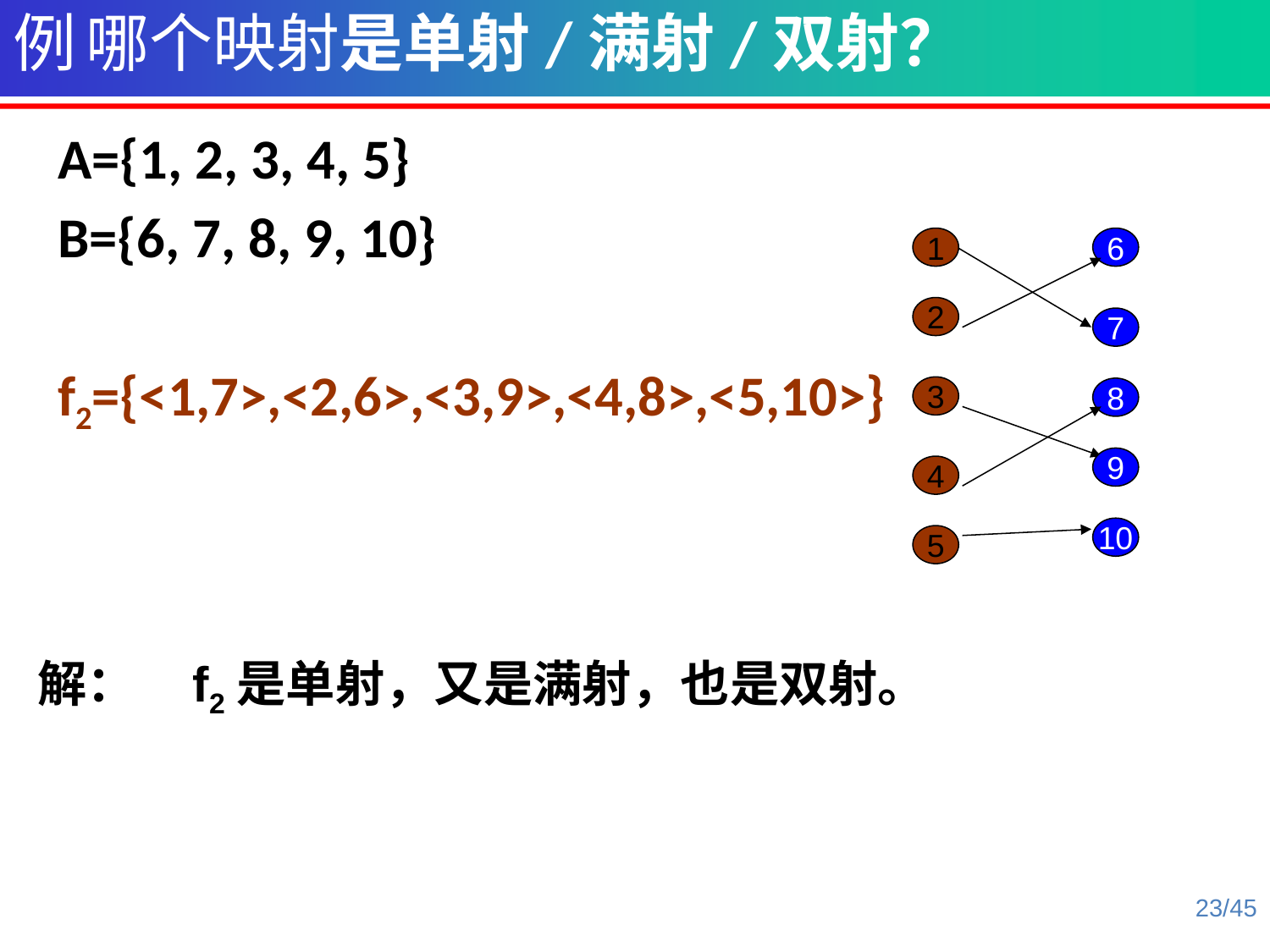

例 哪个映射是单射/满射/双射？
A={1, 2, 3, 4, 5}
B={6, 7, 8, 9, 10}

f2={<1,7>,<2,6>,<3,9>,<4,8>,<5,10>}
1
6

2
7
3
8

9
4
10
5

解：    f2是单射，又是满射，也是双射。
23/45